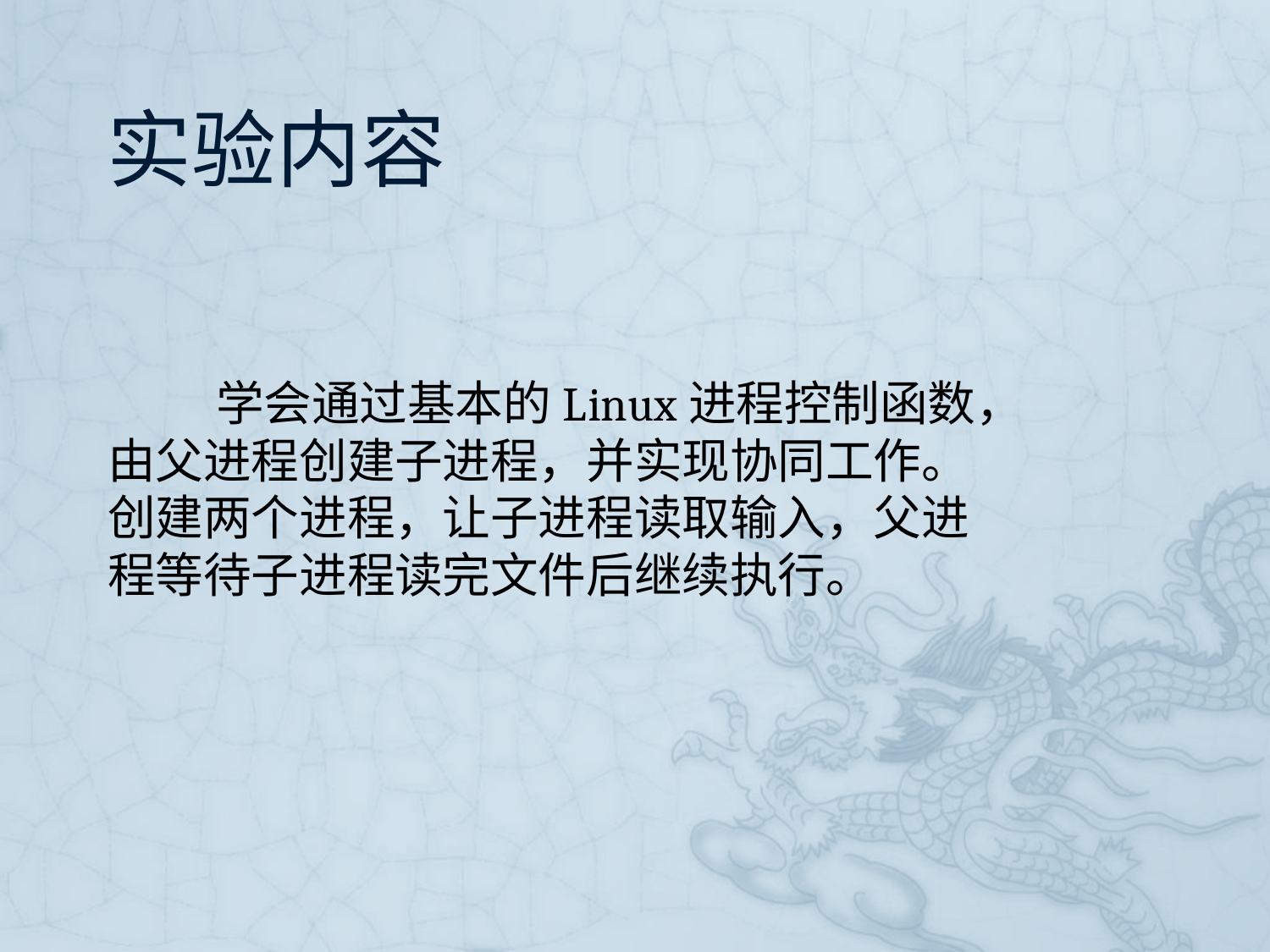

# 实验内容
         学会通过基本的Linux进程控制函数，由父进程创建子进程，并实现协同工作。创建两个进程，让子进程读取输入，父进程等待子进程读完文件后继续执行。